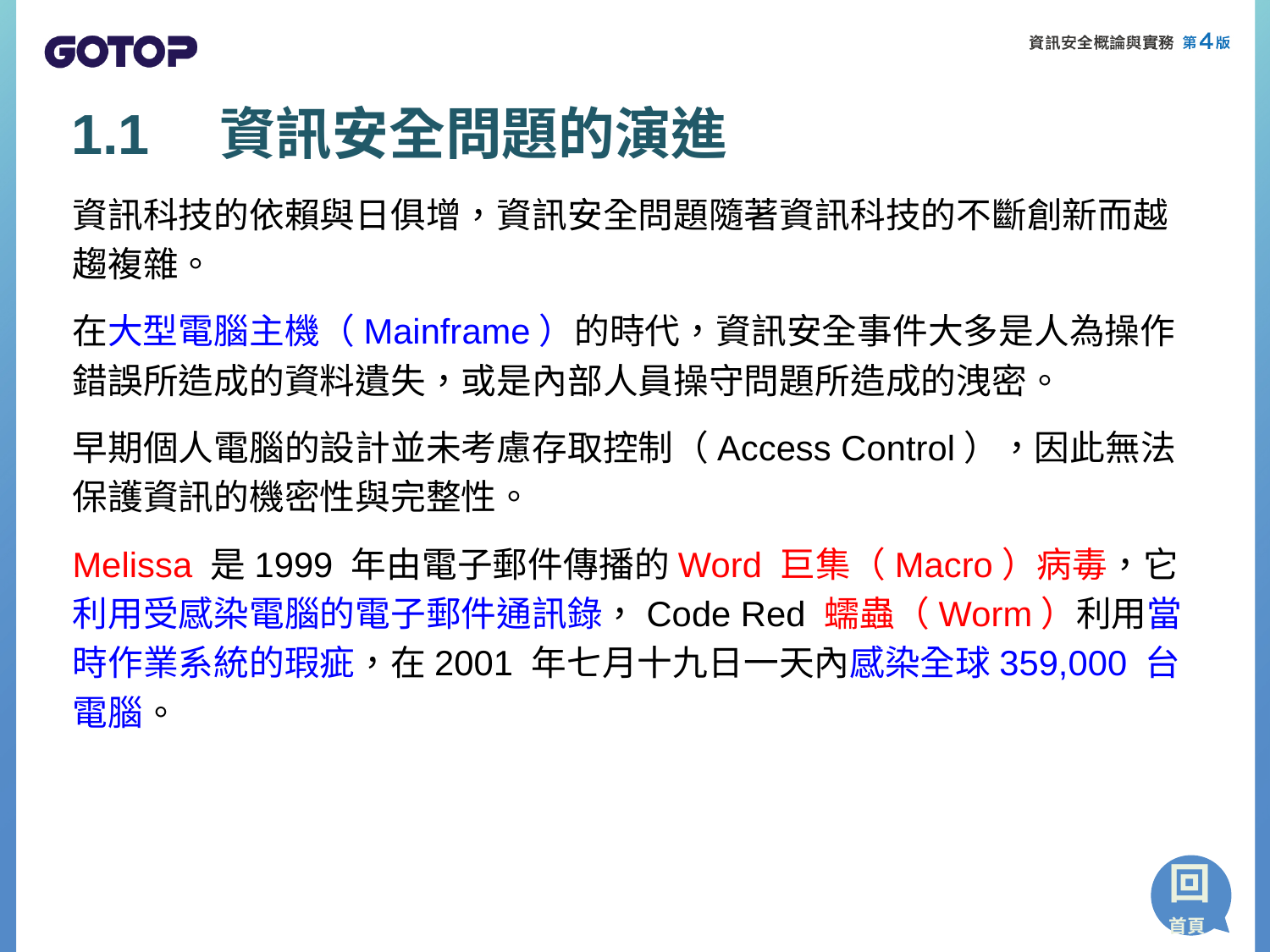

# 1.1　資訊安全問題的演進
資訊科技的依賴與日俱增，資訊安全問題隨著資訊科技的不斷創新而越趨複雜。
在大型電腦主機（Mainframe）的時代，資訊安全事件大多是人為操作錯誤所造成的資料遺失，或是內部人員操守問題所造成的洩密。
早期個人電腦的設計並未考慮存取控制（Access Control），因此無法保護資訊的機密性與完整性。
Melissa 是1999 年由電子郵件傳播的Word 巨集（Macro）病毒，它利用受感染電腦的電子郵件通訊錄，Code Red 蠕蟲（Worm）利用當時作業系統的瑕疵，在2001 年七月十九日一天內感染全球359,000 台電腦。